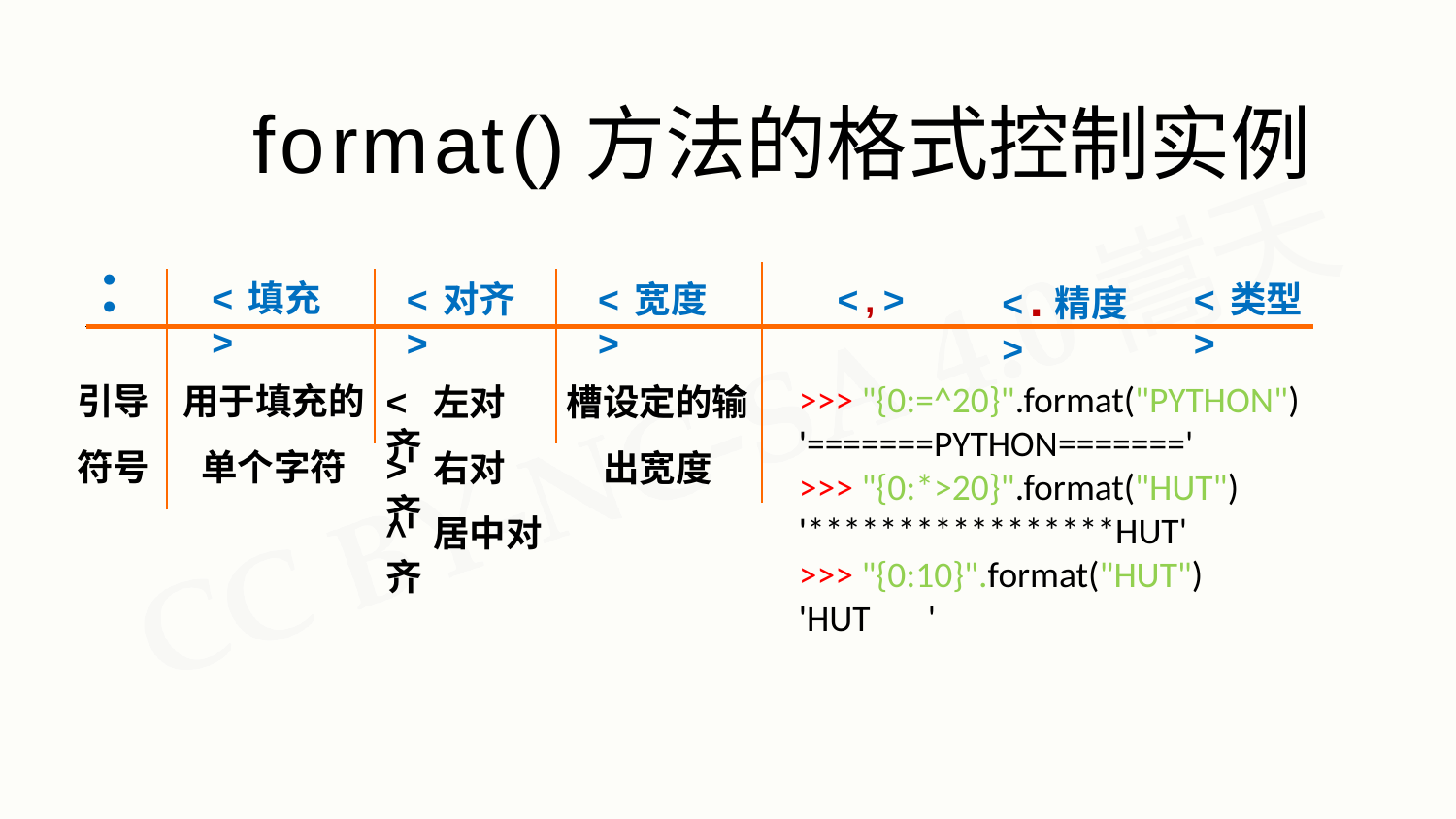

# format()方法的格式控制实例
：

<.精度>

<填充>
<,>
<类型>
<宽度>
<对齐>

>>> "{0:=^20}".format("PYTHON")
'=======PYTHON======='
>>> "{0:*>20}".format("HUT")
'*****************HUT'
>>> "{0:10}".format("HUT")
'HUT       '
引导	用于填充的
< 左对齐
槽设定的输
符号	单个字符
> 右对齐
出宽度
^ 居中对齐